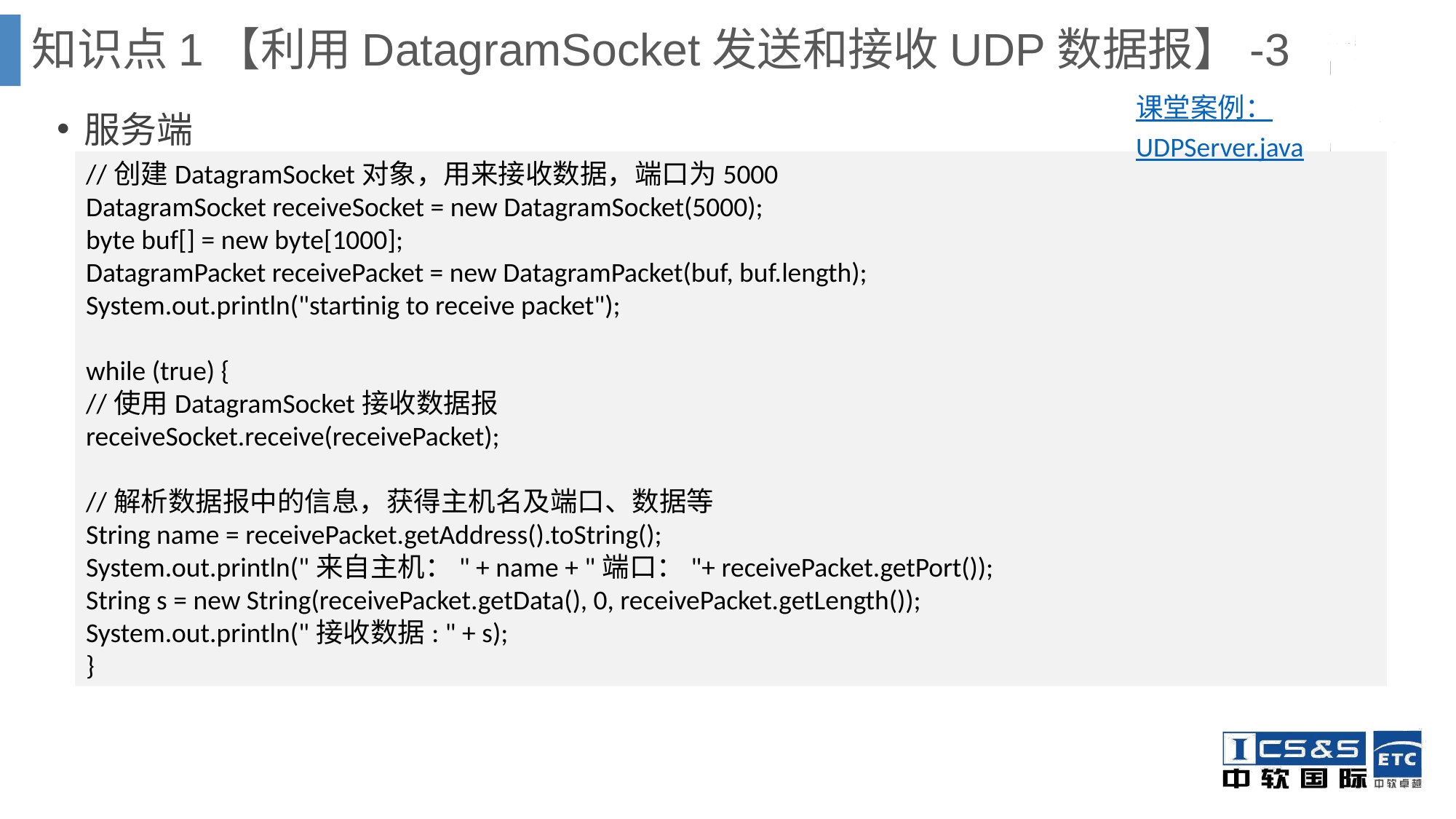

知识点1【利用DatagramSocket发送和接收UDP数据报】-3
服务端
课堂案例：UDPServer.java
//创建DatagramSocket对象，用来接收数据，端口为5000
DatagramSocket receiveSocket = new DatagramSocket(5000);
byte buf[] = new byte[1000];
DatagramPacket receivePacket = new DatagramPacket(buf, buf.length);
System.out.println("startinig to receive packet");

while (true) {
//使用DatagramSocket接收数据报
receiveSocket.receive(receivePacket);

//解析数据报中的信息，获得主机名及端口、数据等
String name = receivePacket.getAddress().toString();
System.out.println("来自主机：" + name + "端口："+ receivePacket.getPort());
String s = new String(receivePacket.getData(), 0, receivePacket.getLength());
System.out.println("接收数据: " + s);
}